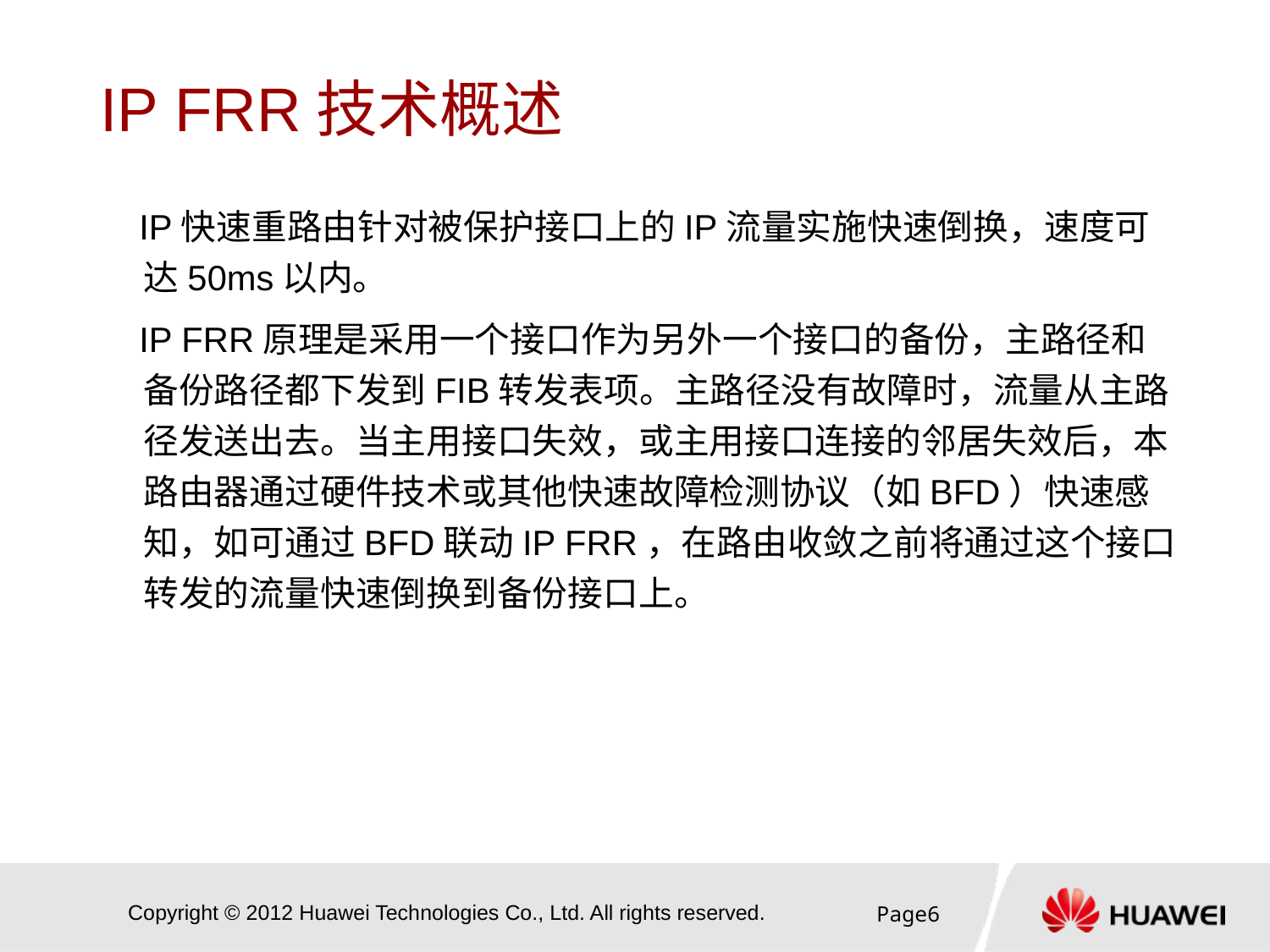

# IP FRR技术概述
IP快速重路由针对被保护接口上的IP流量实施快速倒换，速度可达50ms以内。
IP FRR原理是采用一个接口作为另外一个接口的备份，主路径和备份路径都下发到FIB转发表项。主路径没有故障时，流量从主路径发送出去。当主用接口失效，或主用接口连接的邻居失效后，本路由器通过硬件技术或其他快速故障检测协议（如BFD）快速感知，如可通过BFD联动IP FRR，在路由收敛之前将通过这个接口转发的流量快速倒换到备份接口上。
Page6